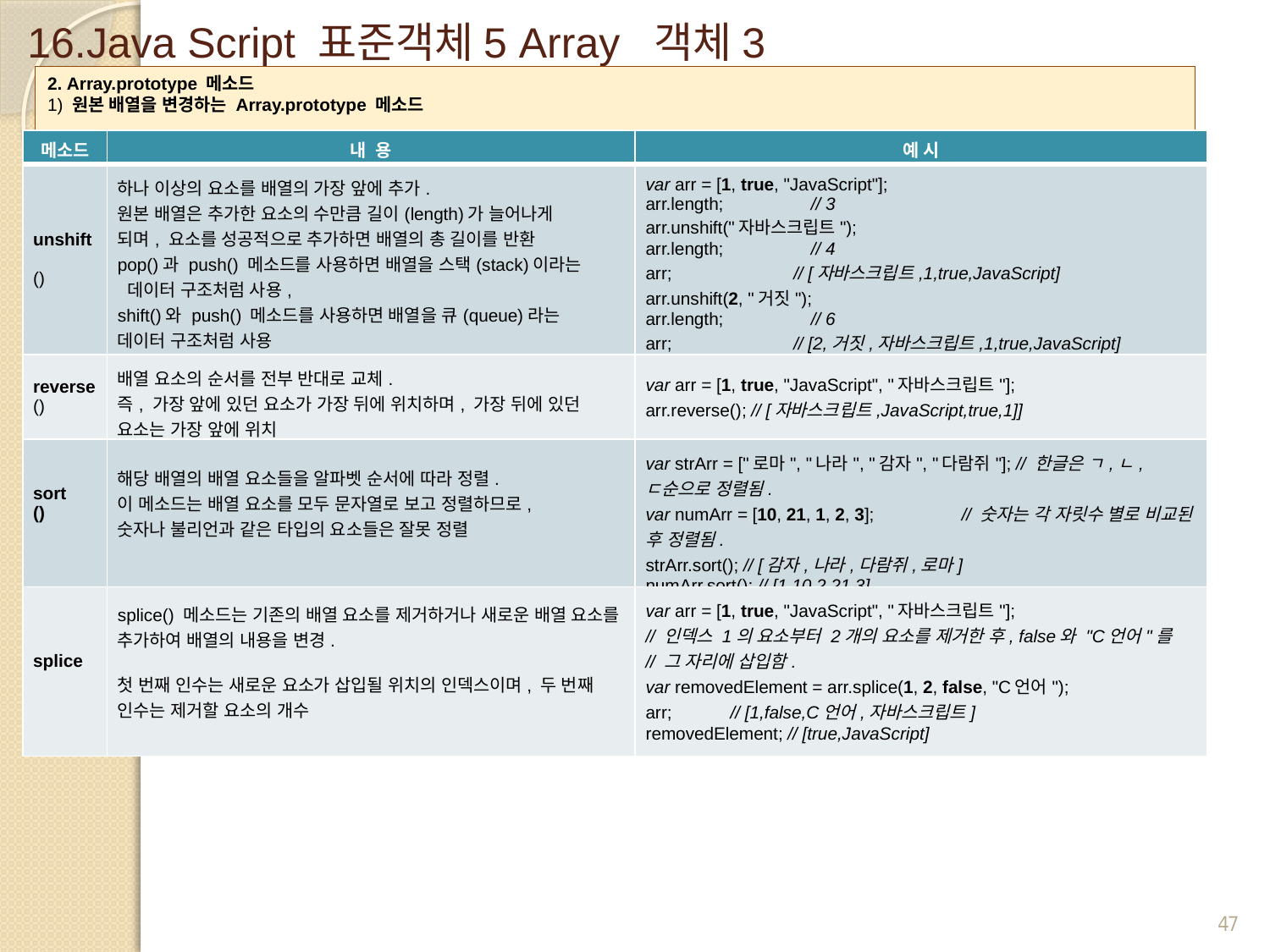

# 16.Java Script 표준객체5 Array  객체3
2. Array.prototype 메소드
1) 원본 배열을 변경하는 Array.prototype 메소드

| 메소드 | 내 용 | 예 시 |
| --- | --- | --- |
| unshift () | 하나 이상의 요소를 배열의 가장 앞에 추가. 원본 배열은 추가한 요소의 수만큼 길이(length)가 늘어나게 되며, 요소를 성공적으로 추가하면 배열의 총 길이를 반환 pop()과 push() 메소드를 사용하면 배열을 스택(stack)이라는 데이터 구조처럼 사용, shift()와 push() 메소드를 사용하면 배열을 큐(queue)라는 데이터 구조처럼 사용 | var arr = [1, true, "JavaScript"]; arr.length;                  // 3 arr.unshift("자바스크립트"); arr.length;                  // 4 arr;                         // [자바스크립트,1,true,JavaScript] arr.unshift(2, "거짓"); arr.length;                  // 6 arr;                         // [2,거짓,자바스크립트,1,true,JavaScript] |
| reverse () | 배열 요소의 순서를 전부 반대로 교체. 즉, 가장 앞에 있던 요소가 가장 뒤에 위치하며, 가장 뒤에 있던 요소는 가장 앞에 위치 | var arr = [1, true, "JavaScript", "자바스크립트"]; arr.reverse(); // [자바스크립트,JavaScript,true,1]] |
| sort () | 해당 배열의 배열 요소들을 알파벳 순서에 따라 정렬. 이 메소드는 배열 요소를 모두 문자열로 보고 정렬하므로,  숫자나 불리언과 같은 타입의 요소들은 잘못 정렬 | var strArr = ["로마", "나라", "감자", "다람쥐"]; // 한글은 ㄱ,ㄴ,ㄷ순으로 정렬됨. var numArr = [10, 21, 1, 2, 3];                  // 숫자는 각 자릿수 별로 비교된 후 정렬됨. strArr.sort(); // [감자,나라,다람쥐,로마] numArr.sort(); // [1,10,2,21,3] |
| splice | splice() 메소드는 기존의 배열 요소를 제거하거나 새로운 배열 요소를 추가하여 배열의 내용을 변경.   첫 번째 인수는 새로운 요소가 삽입될 위치의 인덱스이며, 두 번째 인수는 제거할 요소의 개수 | var arr = [1, true, "JavaScript", "자바스크립트"]; // 인덱스 1의 요소부터 2개의 요소를 제거한 후, false와 "C언어"를 // 그 자리에 삽입함. var removedElement = arr.splice(1, 2, false, "C언어"); arr;            // [1,false,C언어,자바스크립트] removedElement; // [true,JavaScript] |
47